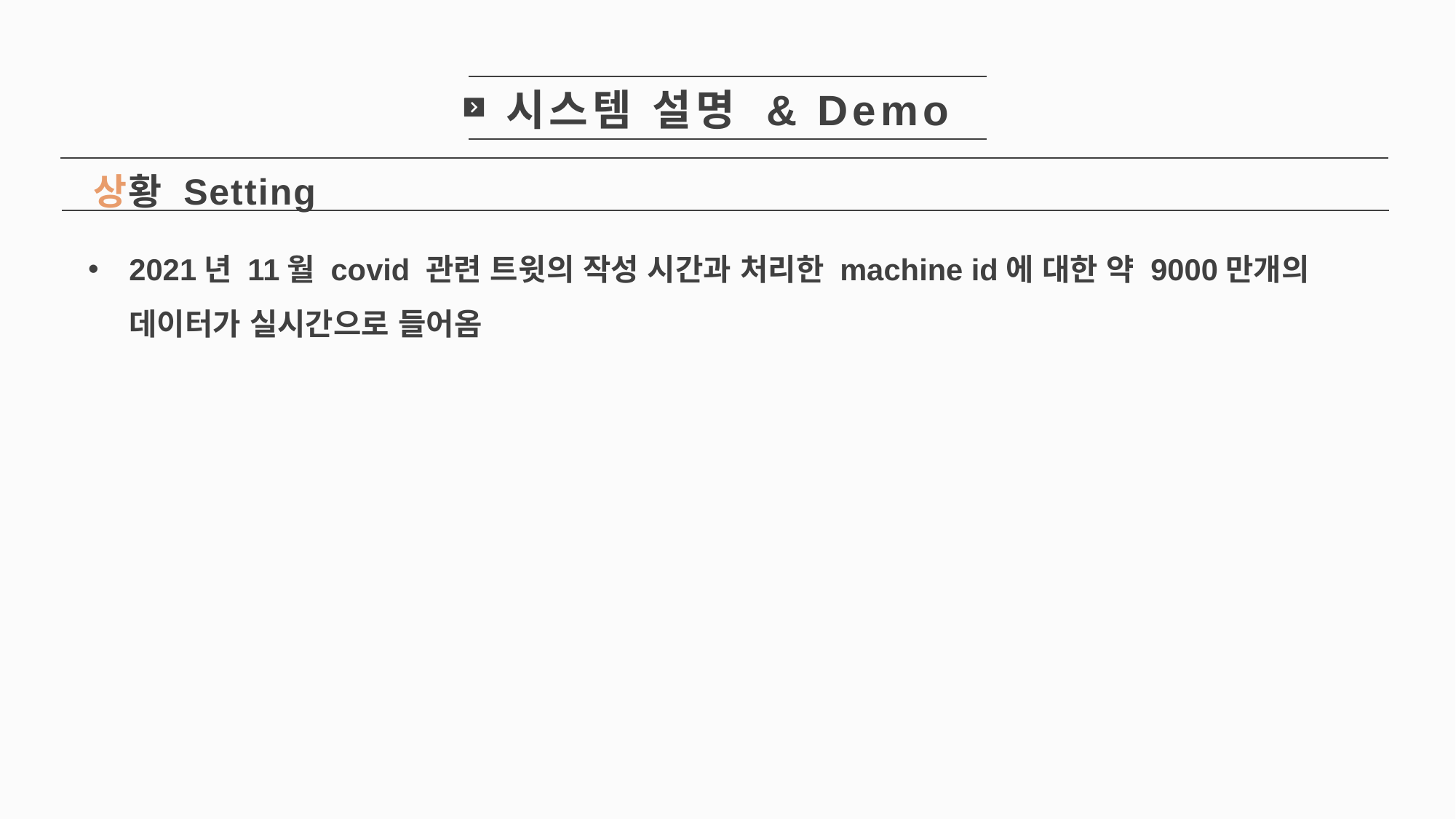

시스템 설명 & Demo

상황 Setting
2021년 11월 covid 관련 트윗의 작성 시간과 처리한 machine id에 대한 약 9000만개의 데이터가 실시간으로 들어옴